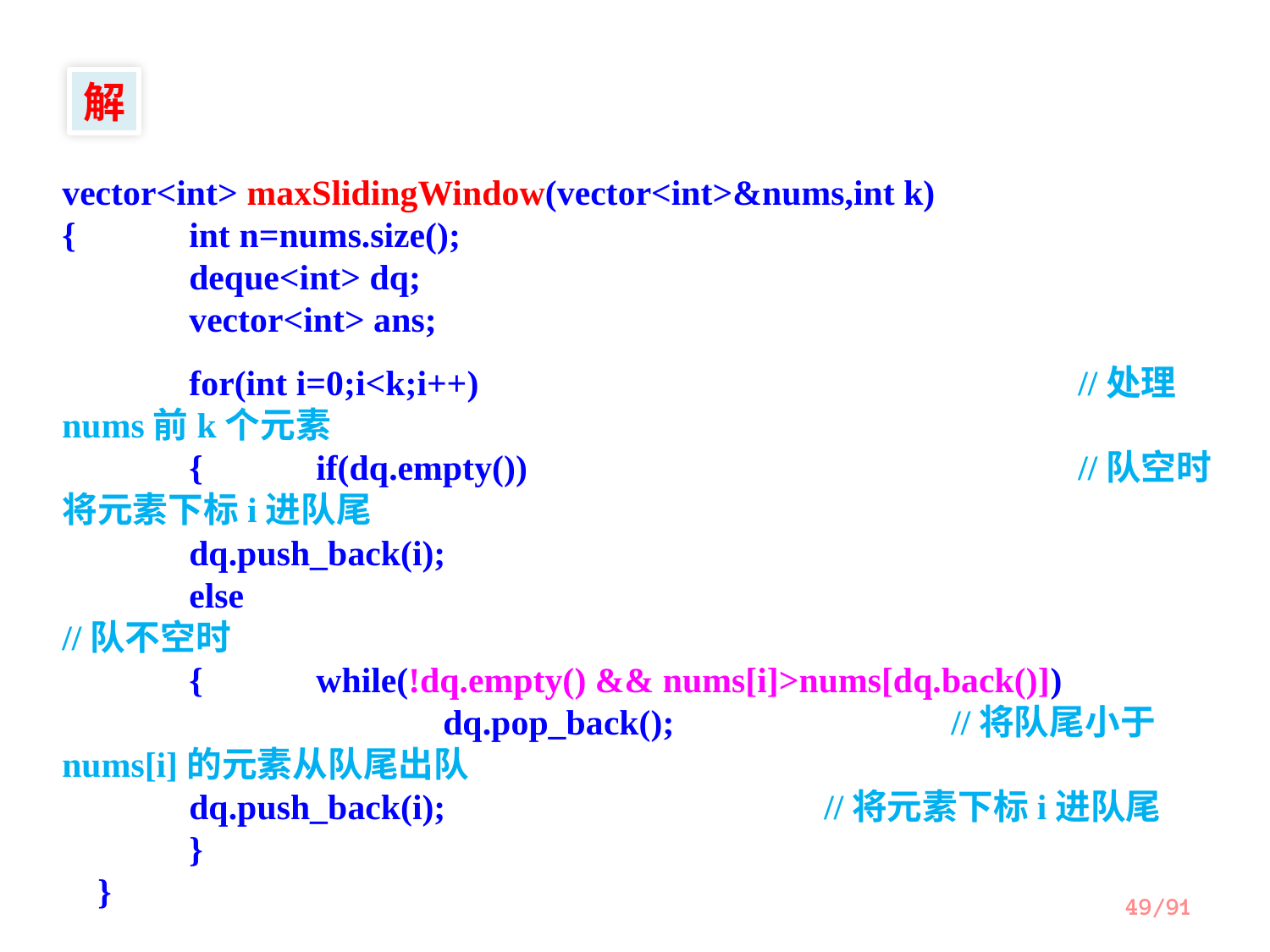

解
vector<int> maxSlidingWindow(vector<int>&nums,int k)
{   	int n=nums.size();
    	deque<int> dq;
    	vector<int> ans;
    	for(int i=0;i<k;i++) 					//处理nums前k个元素
    	{	if(dq.empty()) 					//队空时将元素下标i进队尾
             	dq.push_back(i);
        	else								//队不空时
        	{	while(!dq.empty() && nums[i]>nums[dq.back()])
                		dq.pop_back();			//将队尾小于nums[i]的元素从队尾出队
            	dq.push_back(i); 			//将元素下标i进队尾
        	}
    }
49/91